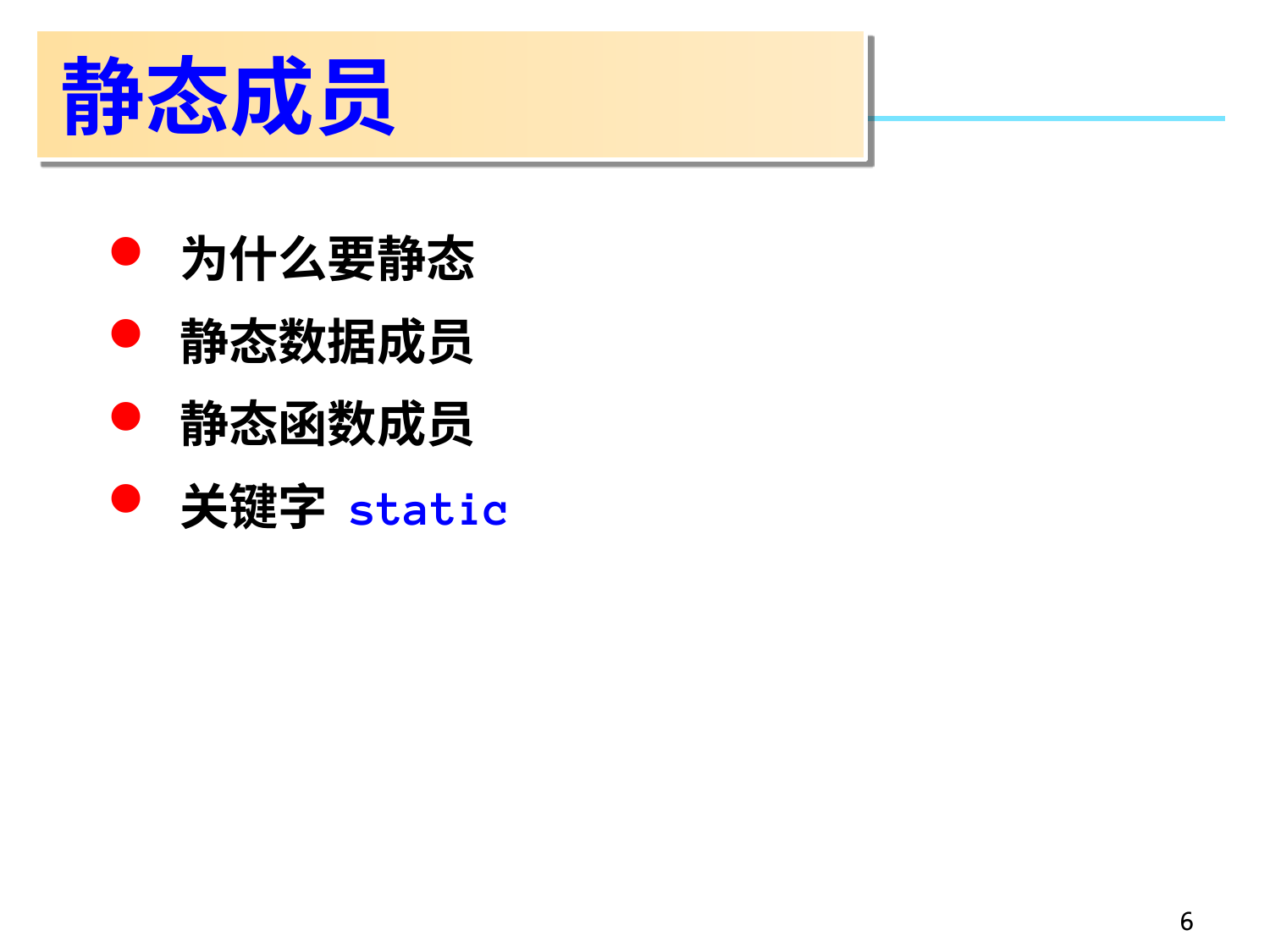

# 静态成员
 为什么要静态
 静态数据成员
 静态函数成员
 关键字 static
6